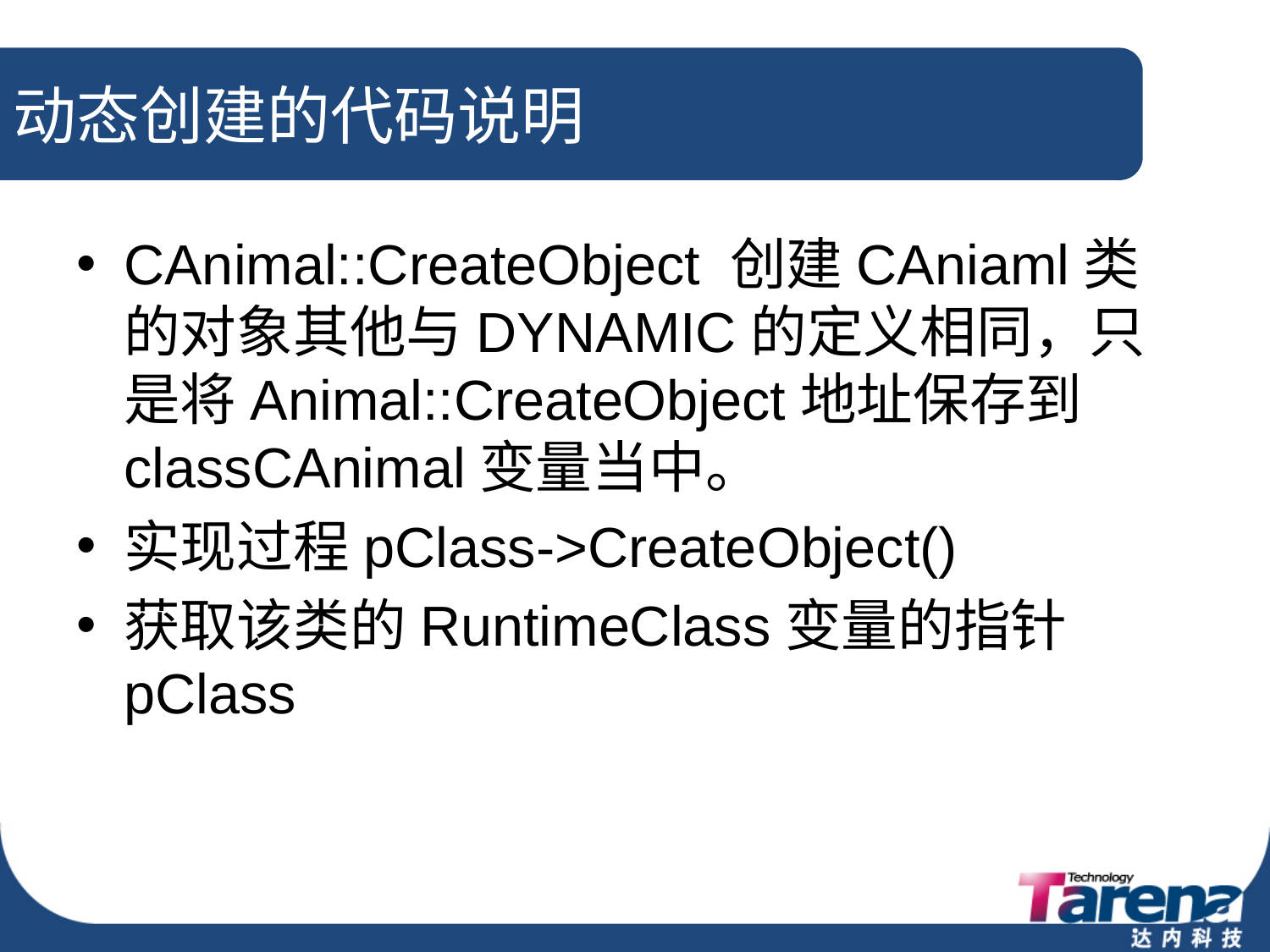

# 动态创建的代码说明
CAnimal::CreateObject 创建CAniaml类的对象其他与DYNAMIC的定义相同，只是将Animal::CreateObject地址保存到classCAnimal变量当中。
实现过程pClass->CreateObject()
获取该类的RuntimeClass变量的指针pClass